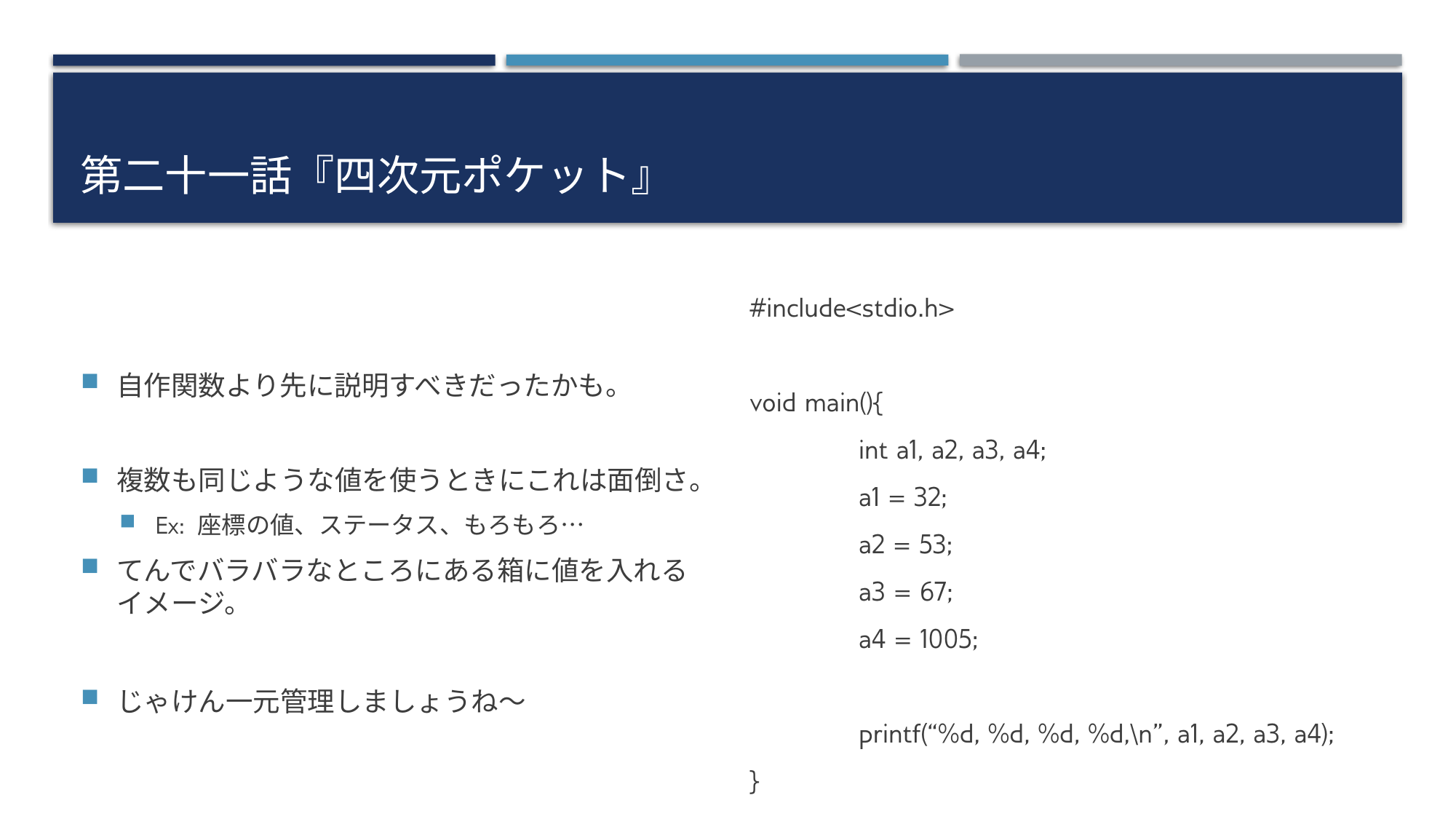

# 第二十一話『四次元ポケット』
自作関数より先に説明すべきだったかも。

複数も同じような値を使うときにこれは面倒さ。
Ex: 座標の値、ステータス、もろもろ…
てんでバラバラなところにある箱に値を入れるイメージ。

じゃけん一元管理しましょうね～
#include<stdio.h>

void main(){
	int a1, a2, a3, a4;
	a1 = 32;
	a2 = 53;
	a3 = 67;
	a4 = 1005;

	printf(“%d, %d, %d, %d,\n”, a1, a2, a3, a4);
}